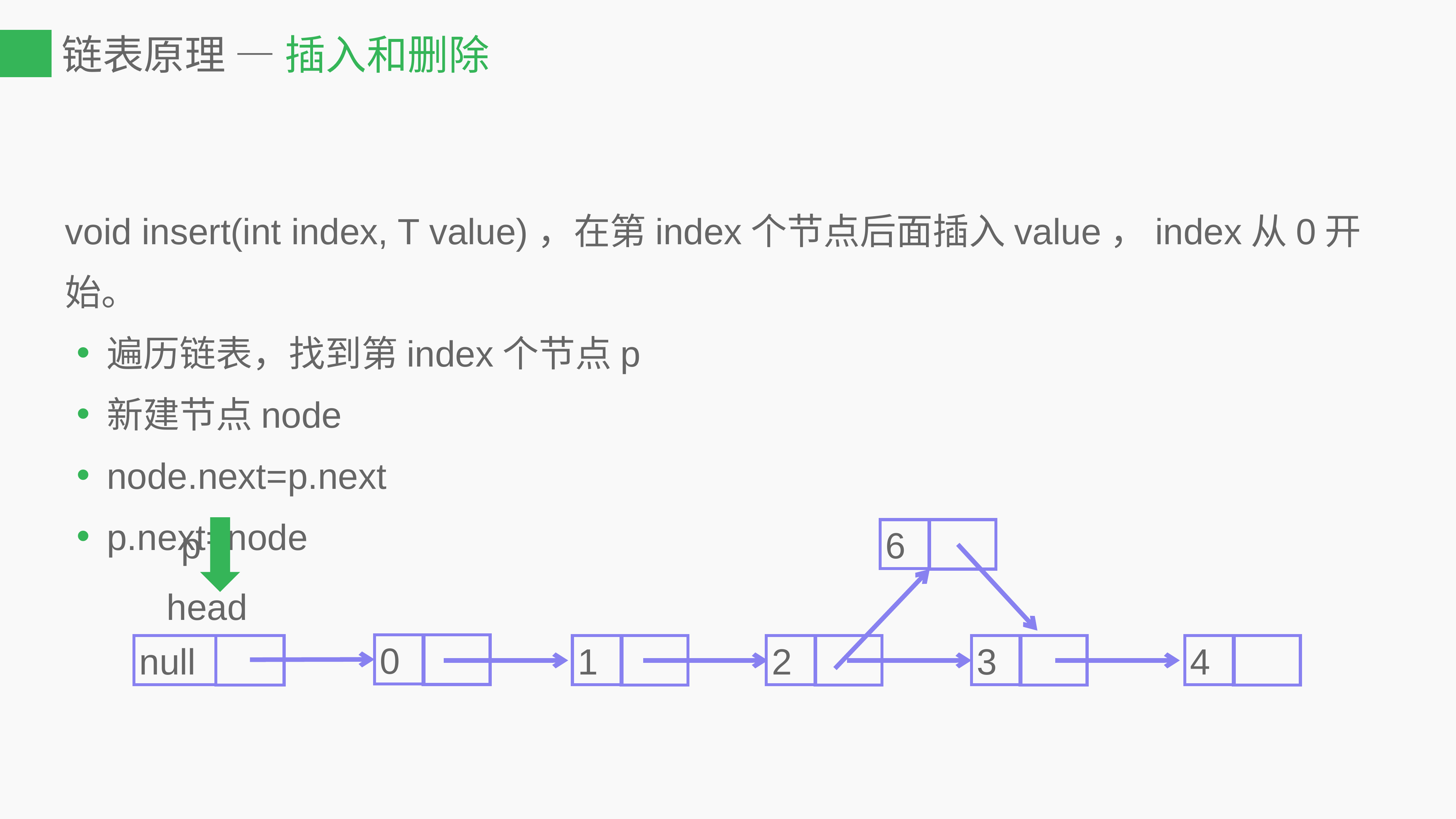

# 链表原理 — 插入和删除
void insert(int index, T value)，在第index个节点后面插入value，index从0开始。
遍历链表，找到第index个节点p
新建节点node
node.next=p.next
p.next=node

p
6

head
null

0

2

1

3

4